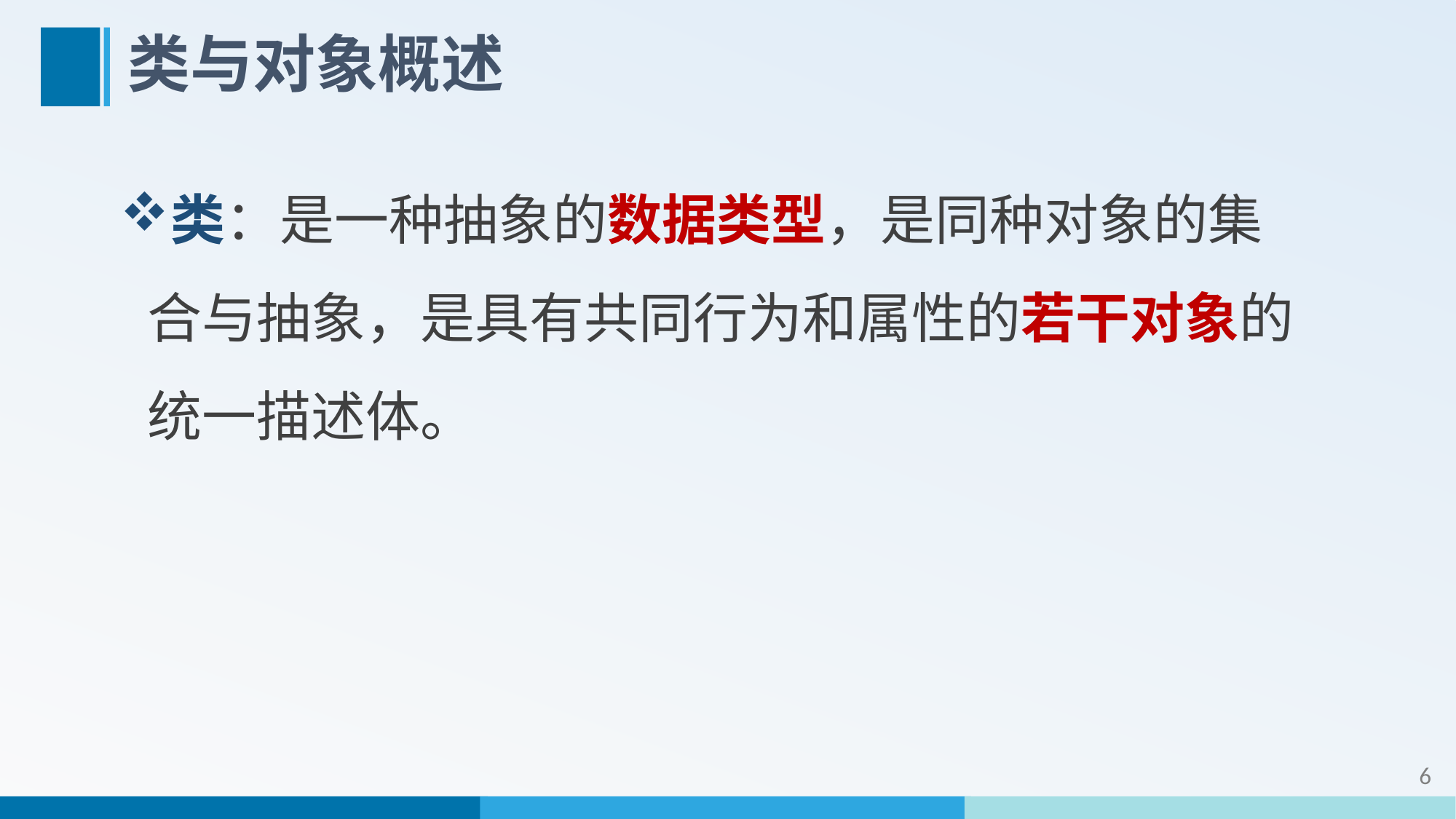

# 类与对象概述
类：是一种抽象的数据类型，是同种对象的集合与抽象，是具有共同行为和属性的若干对象的统一描述体。